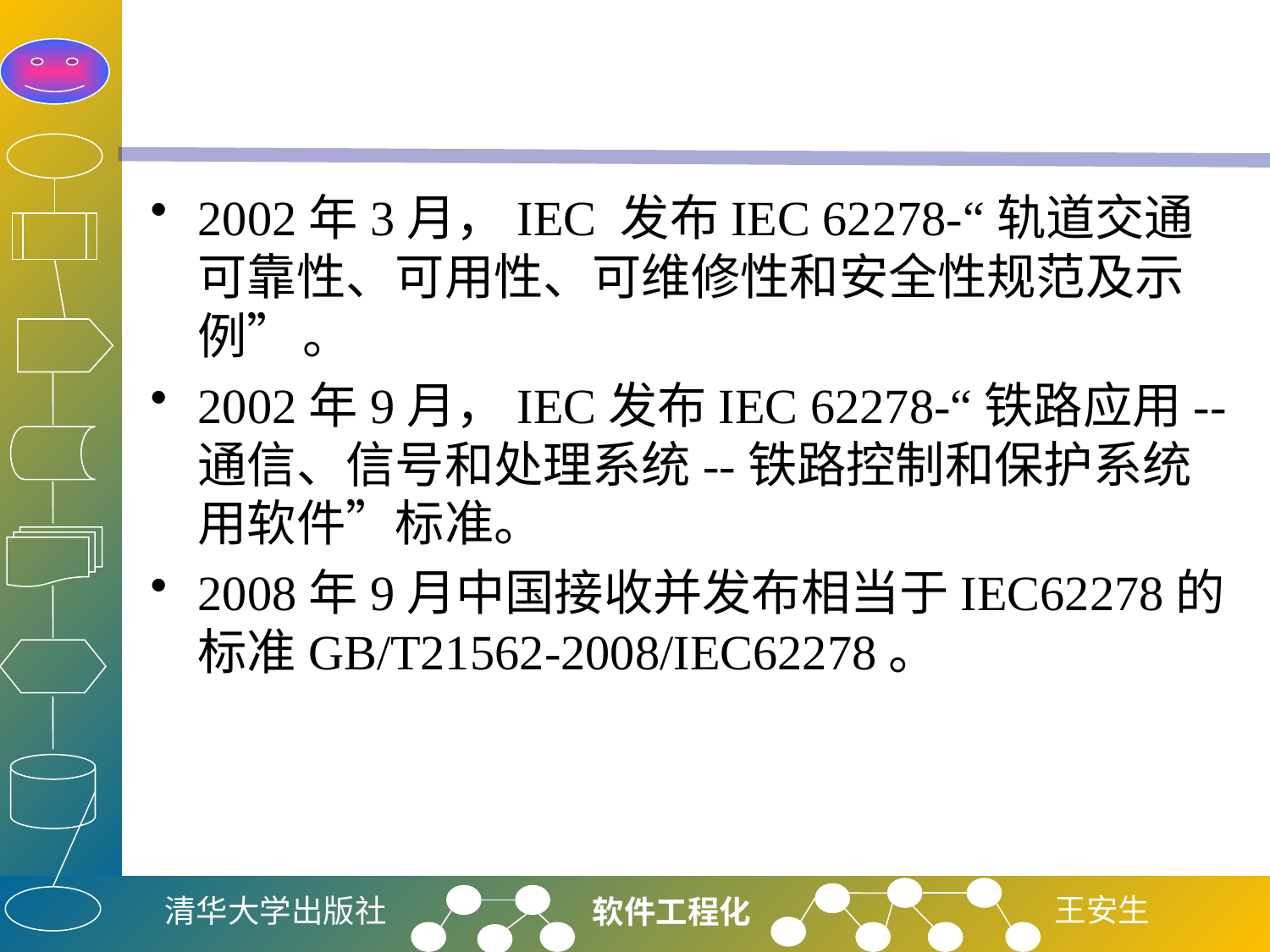

#
2002年3月，IEC 发布IEC 62278-“轨道交通 可靠性、可用性、可维修性和安全性规范及示例” 。
2002年9月，IEC发布IEC 62278-“铁路应用--通信、信号和处理系统--铁路控制和保护系统用软件”标准。
2008年9月中国接收并发布相当于IEC62278的标准GB/T21562-2008/IEC62278。